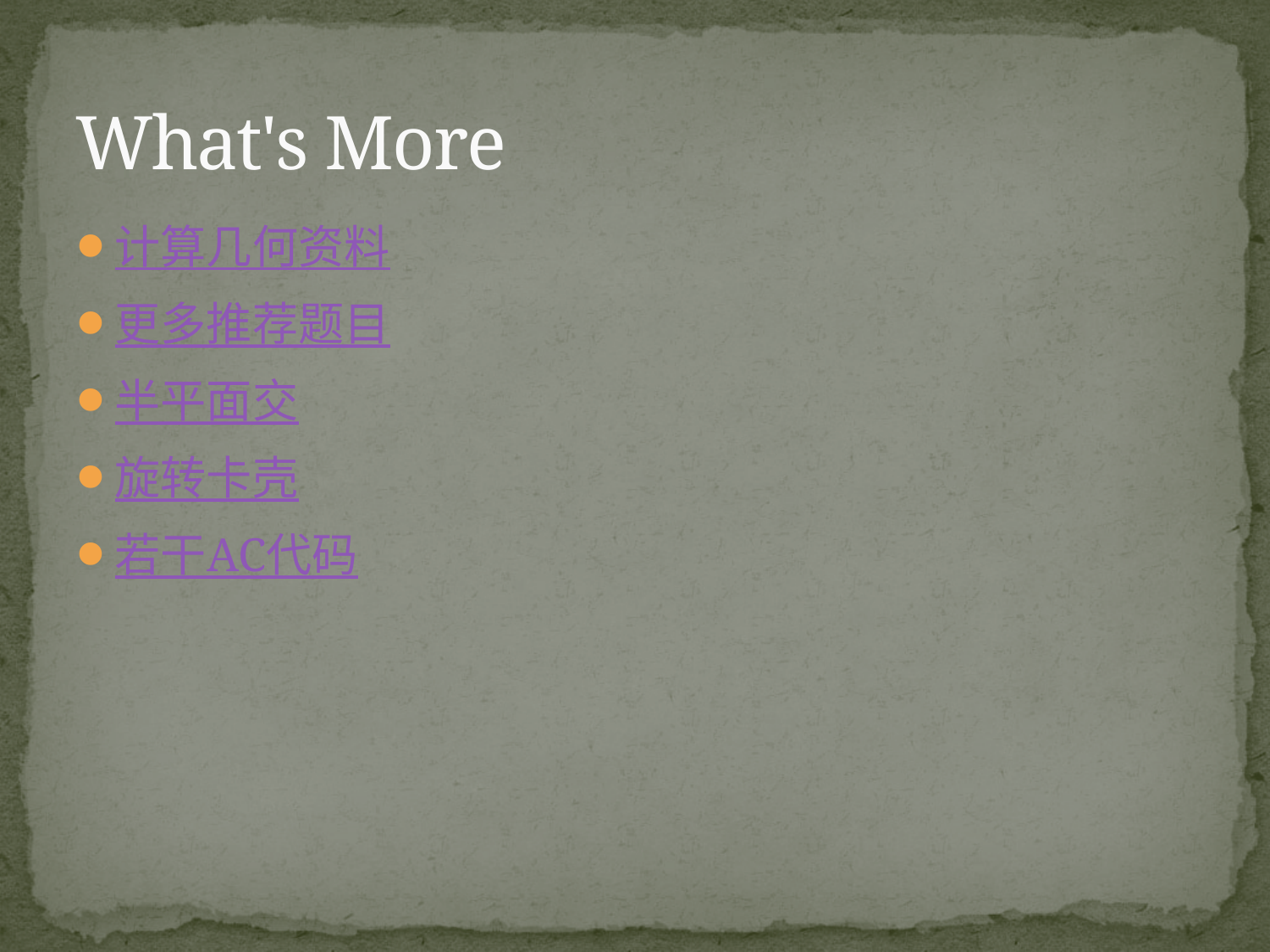

# What's More
计算几何资料
更多推荐题目
半平面交
旋转卡壳
若干AC代码